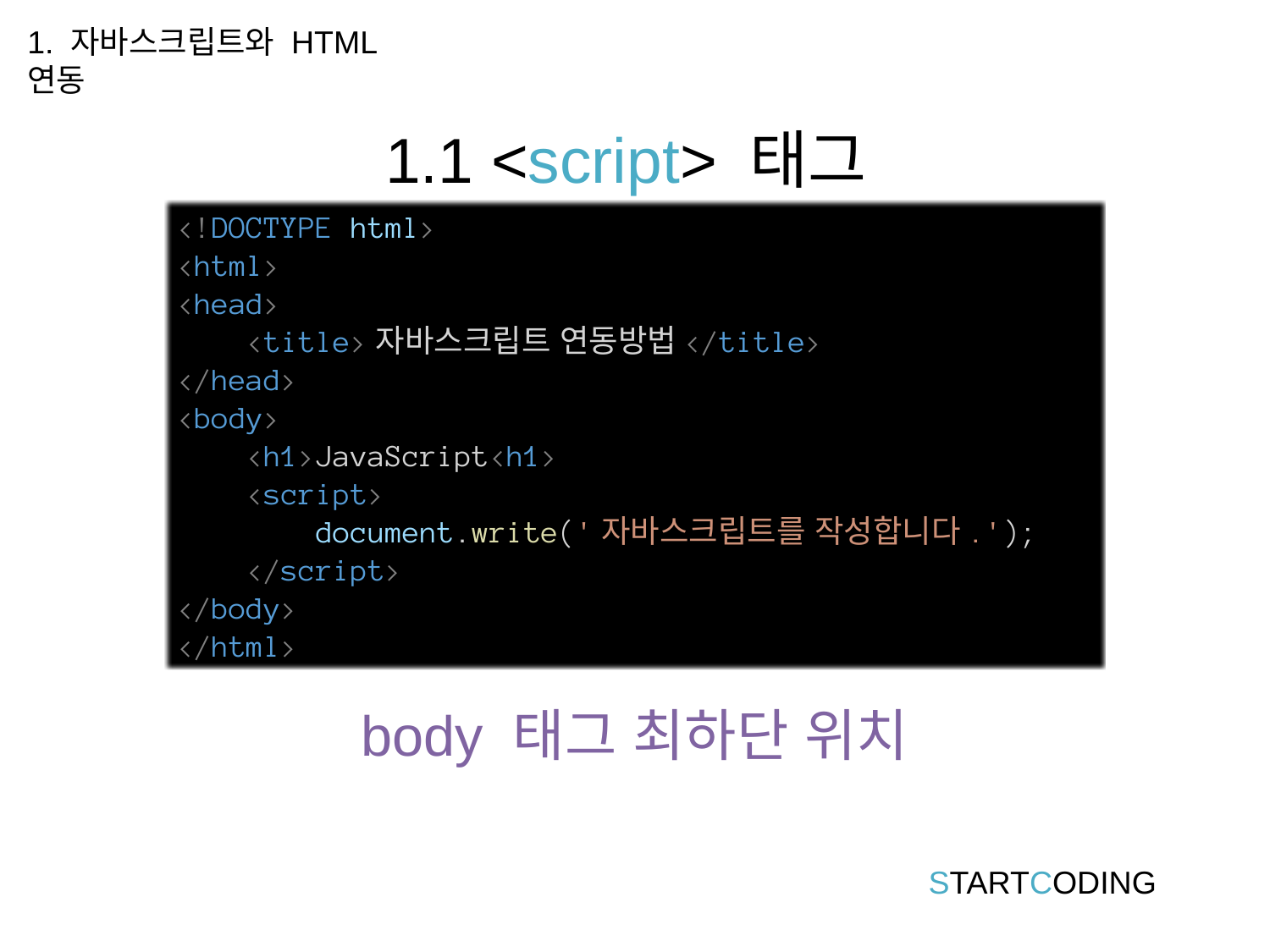

1. 자바스크립트와 HTML 연동
# 1.1 <script> 태그
<!DOCTYPE html>
<html>
<head>
    <title>자바스크립트 연동방법</title>
</head>
<body>
    <h1>JavaScript<h1>
    <script>
        document.write('자바스크립트를 작성합니다.');
    </script>
</body>
</html>
body 태그 최하단 위치
STARTCODING